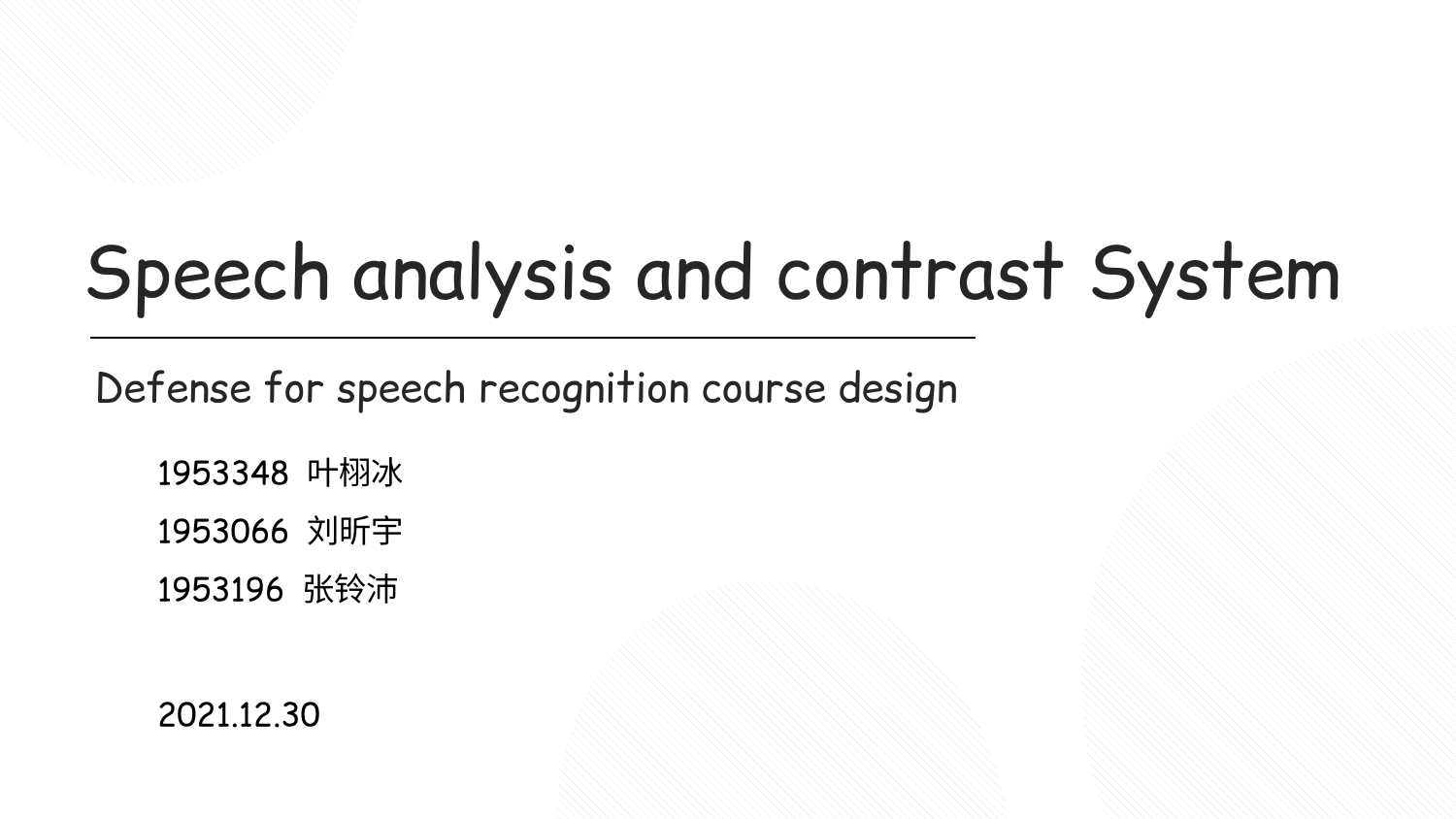

Speech analysis and contrast System

Defense for speech recognition course design
1953348 叶栩冰
1953066 刘昕宇
1953196 张铃沛

2021.12.30